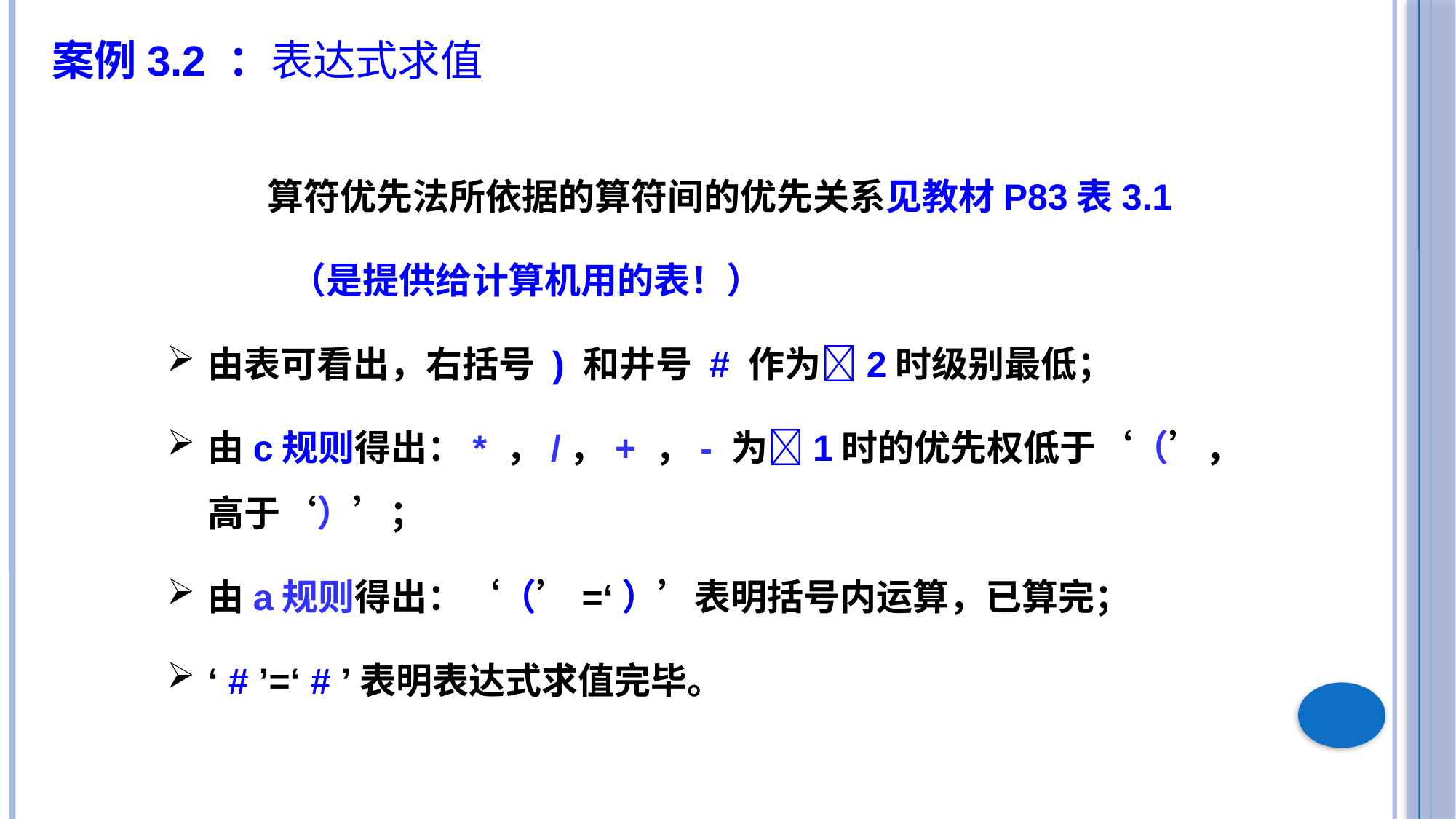

案例3.2 ：表达式求值
算符优先法所依据的算符间的优先关系见教材P83表3.1
              （是提供给计算机用的表！）
由表可看出，右括号 ) 和井号 # 作为θ2时级别最低；
由c规则得出：* ，/，+ ，- 为θ1时的优先权低于‘（’，高于‘）’；
由a规则得出：‘（’=‘）’表明括号内运算，已算完；
‘ # ’=‘ # ’表明表达式求值完毕。